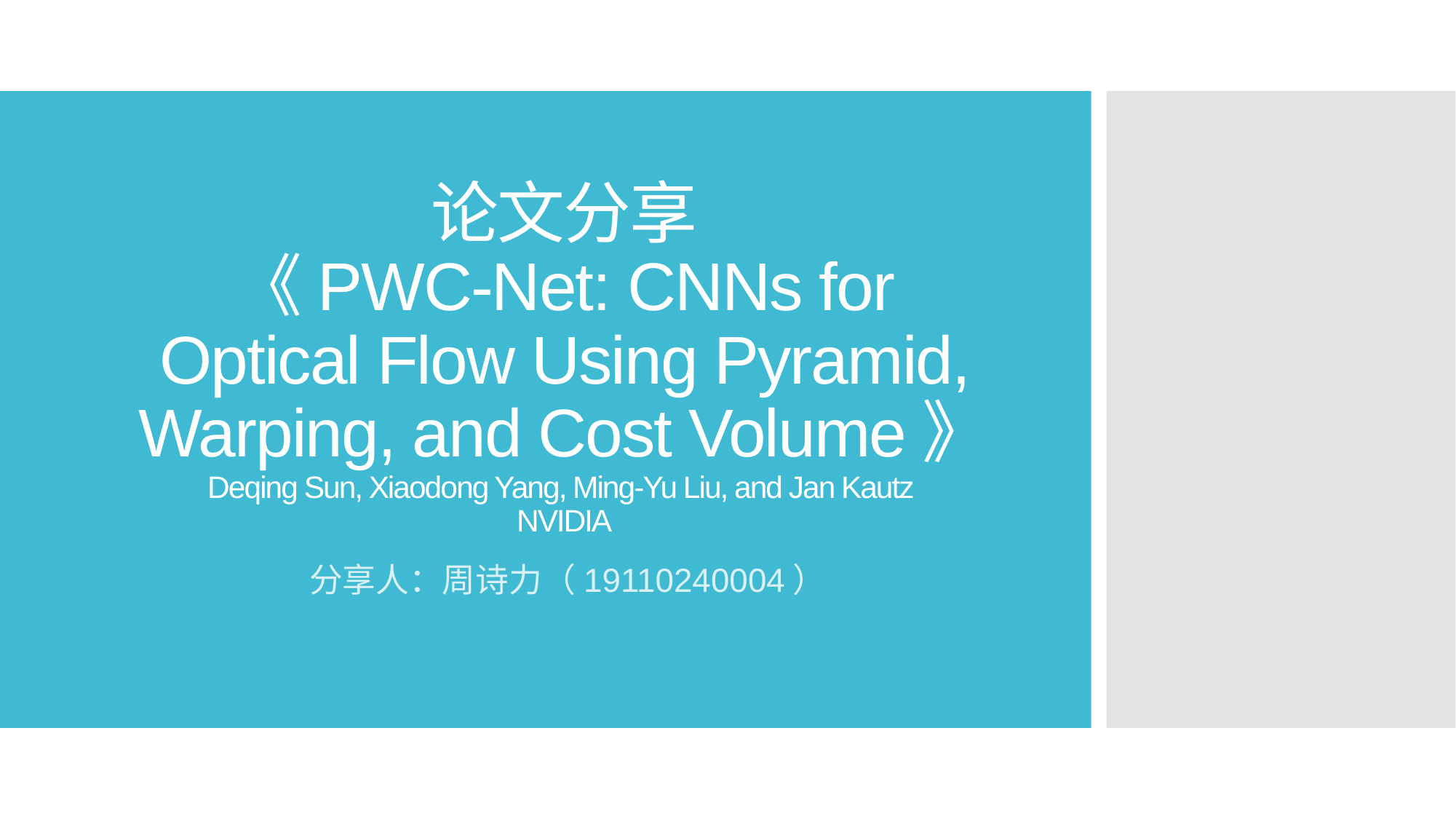

# 论文分享 《PWC-Net: CNNs for Optical Flow Using Pyramid, Warping, and Cost Volume》 Deqing Sun, Xiaodong Yang, Ming-Yu Liu, and Jan Kautz NVIDIA
分享人：周诗力（19110240004）